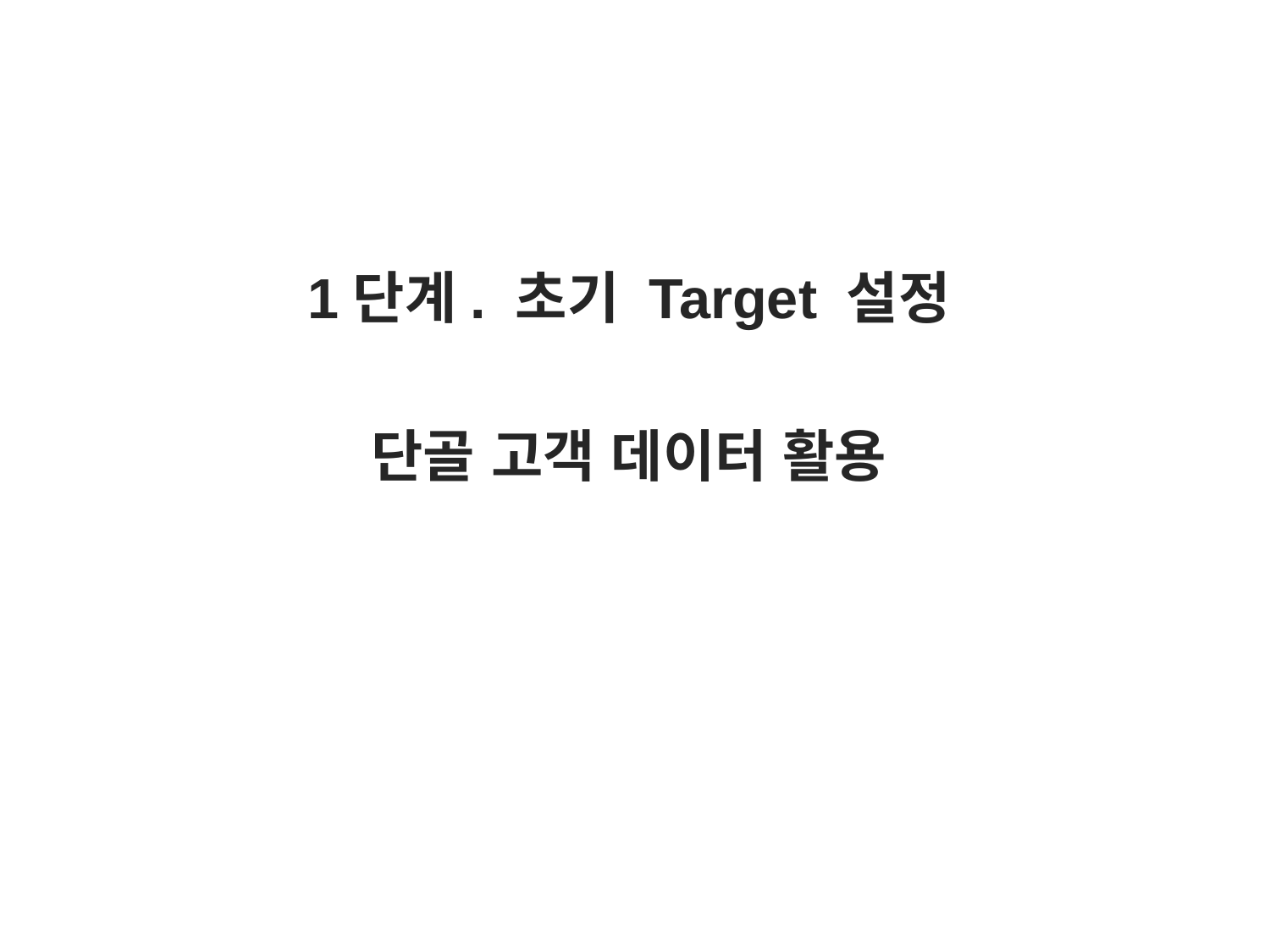

1단계. 초기 Target 설정

단골 고객 데이터 활용